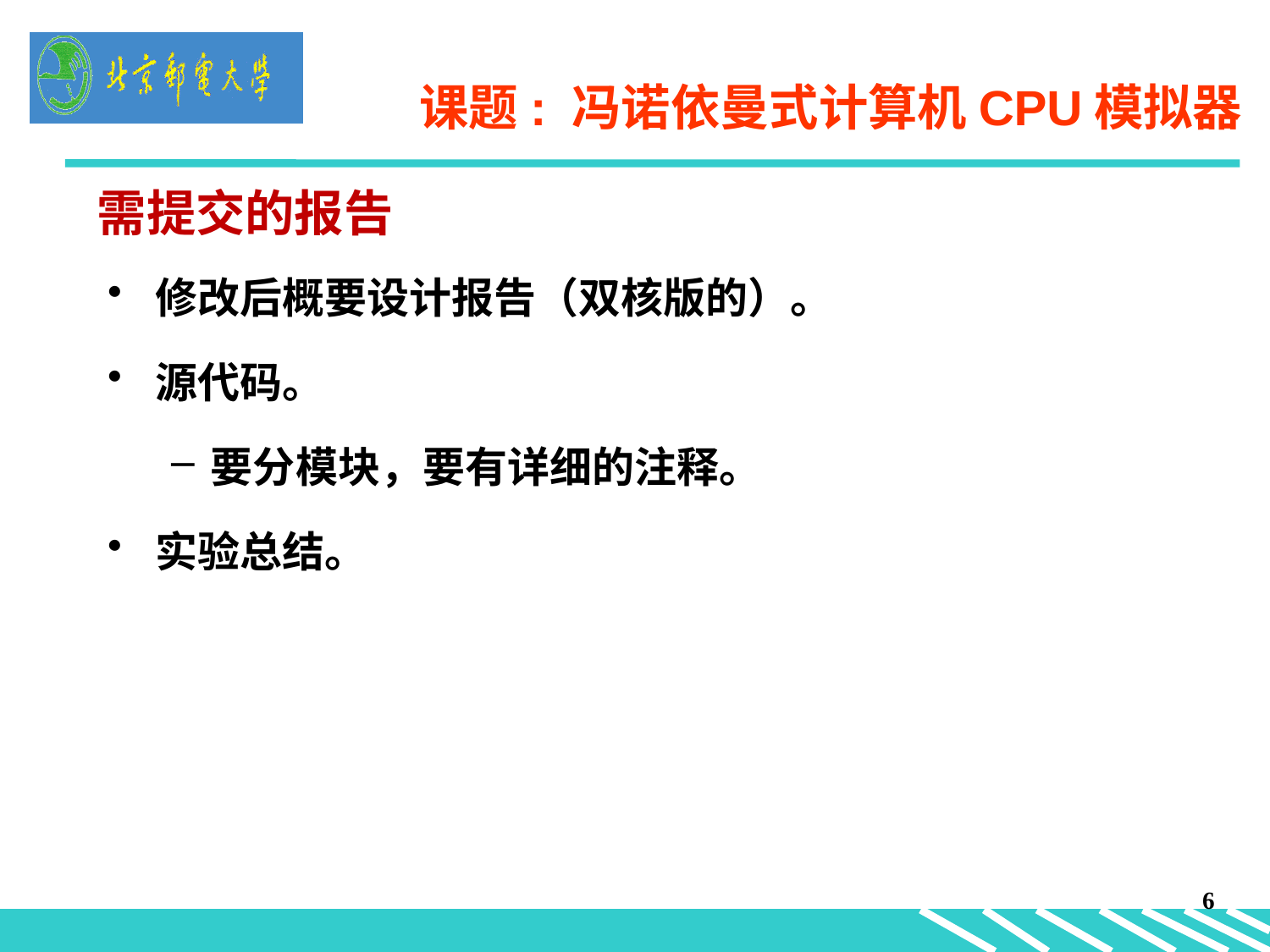

# 课题: 冯诺依曼式计算机CPU模拟器
需提交的报告
修改后概要设计报告（双核版的）。
源代码。
要分模块，要有详细的注释。
实验总结。
6